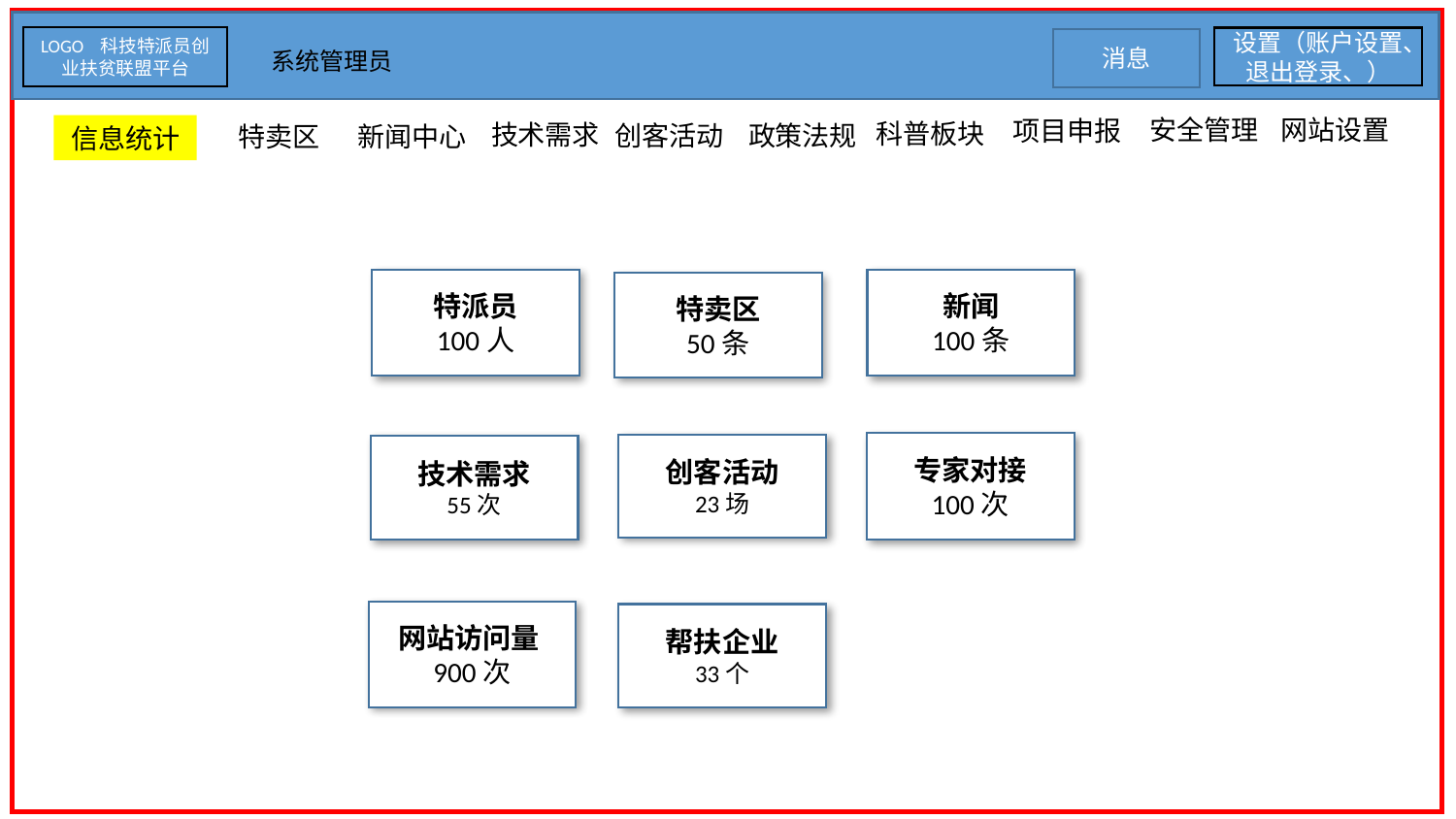

LOGO   科技特派员创业扶贫联盟平台
设置（账户设置、退出登录、）
消息
系统管理员
安全管理
网站设置
项目申报
科普板块
技术需求
创客活动
政策法规
特卖区
新闻中心
信息统计
特派员
100人
新闻
100条
特卖区
50条
专家对接
100次
创客活动
23场
技术需求
55次
网站访问量900次
帮扶企业
33个